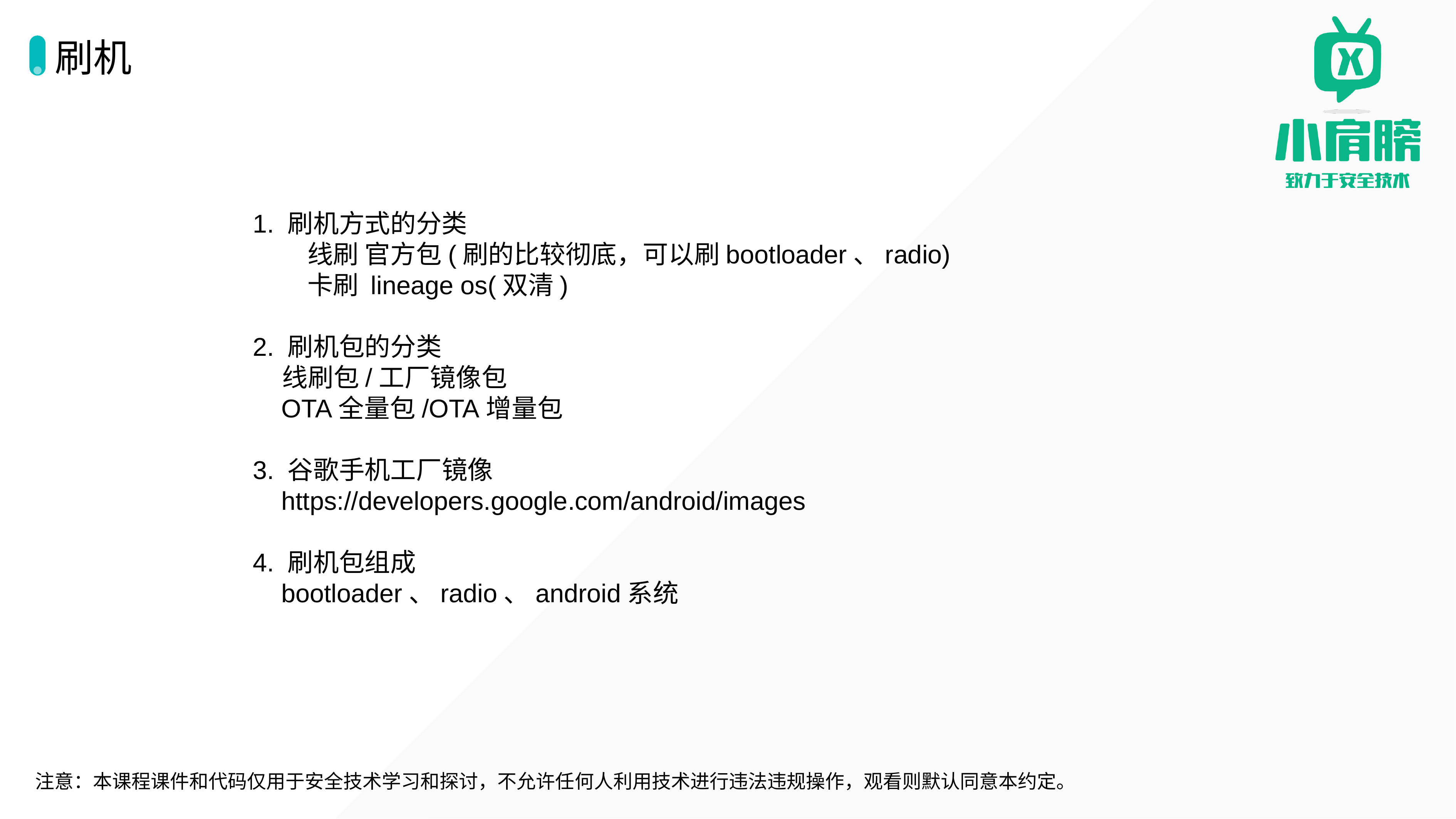

# 刷机
1. 刷机方式的分类
线刷 官方包(刷的比较彻底，可以刷bootloader、radio)
卡刷 lineage os(双清)

2. 刷机包的分类
    线刷包/工厂镜像包
    OTA全量包/OTA增量包

3. 谷歌手机工厂镜像
    https://developers.google.com/android/images

4. 刷机包组成
    bootloader、radio、android系统